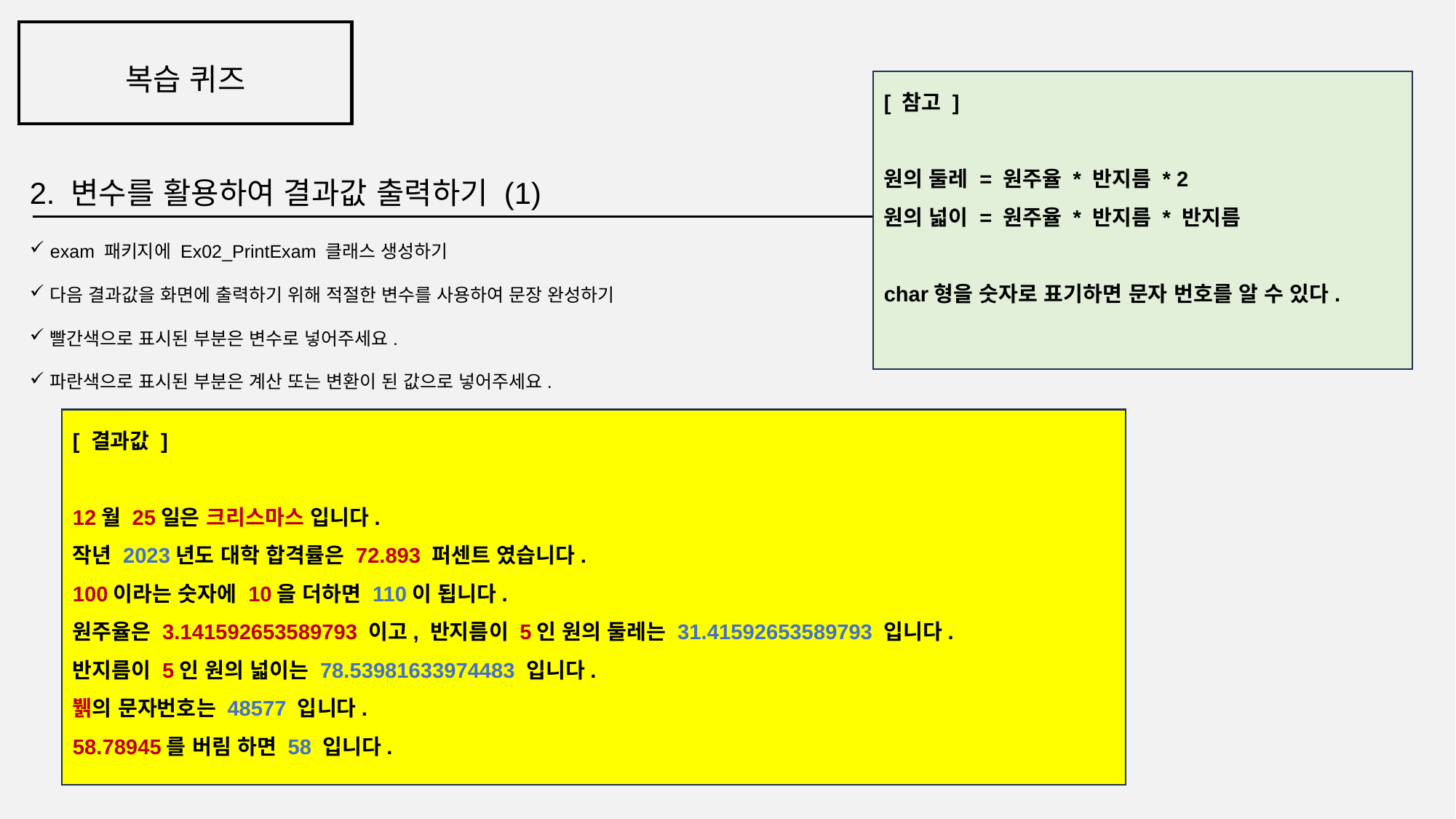

복습 퀴즈
[ 참고 ]

원의 둘레 = 원주율 * 반지름 * 2
원의 넓이 = 원주율 * 반지름 * 반지름

char형을 숫자로 표기하면 문자 번호를 알 수 있다.

2. 변수를 활용하여 결과값 출력하기 (1)

exam 패키지에 Ex02_PrintExam 클래스 생성하기

다음 결과값을 화면에 출력하기 위해 적절한 변수를 사용하여 문장 완성하기

빨간색으로 표시된 부분은 변수로 넣어주세요.

파란색으로 표시된 부분은 계산 또는 변환이 된 값으로 넣어주세요.

[ 결과값 ]

12월 25일은 크리스마스 입니다.
작년 2023년도 대학 합격률은 72.893 퍼센트 였습니다.
100이라는 숫자에 10을 더하면 110이 됩니다.
원주율은 3.141592653589793 이고, 반지름이 5인 원의 둘레는 31.41592653589793 입니다.
반지름이 5인 원의 넓이는 78.53981633974483 입니다.
뷁의 문자번호는 48577 입니다.
58.78945를 버림 하면 58 입니다.